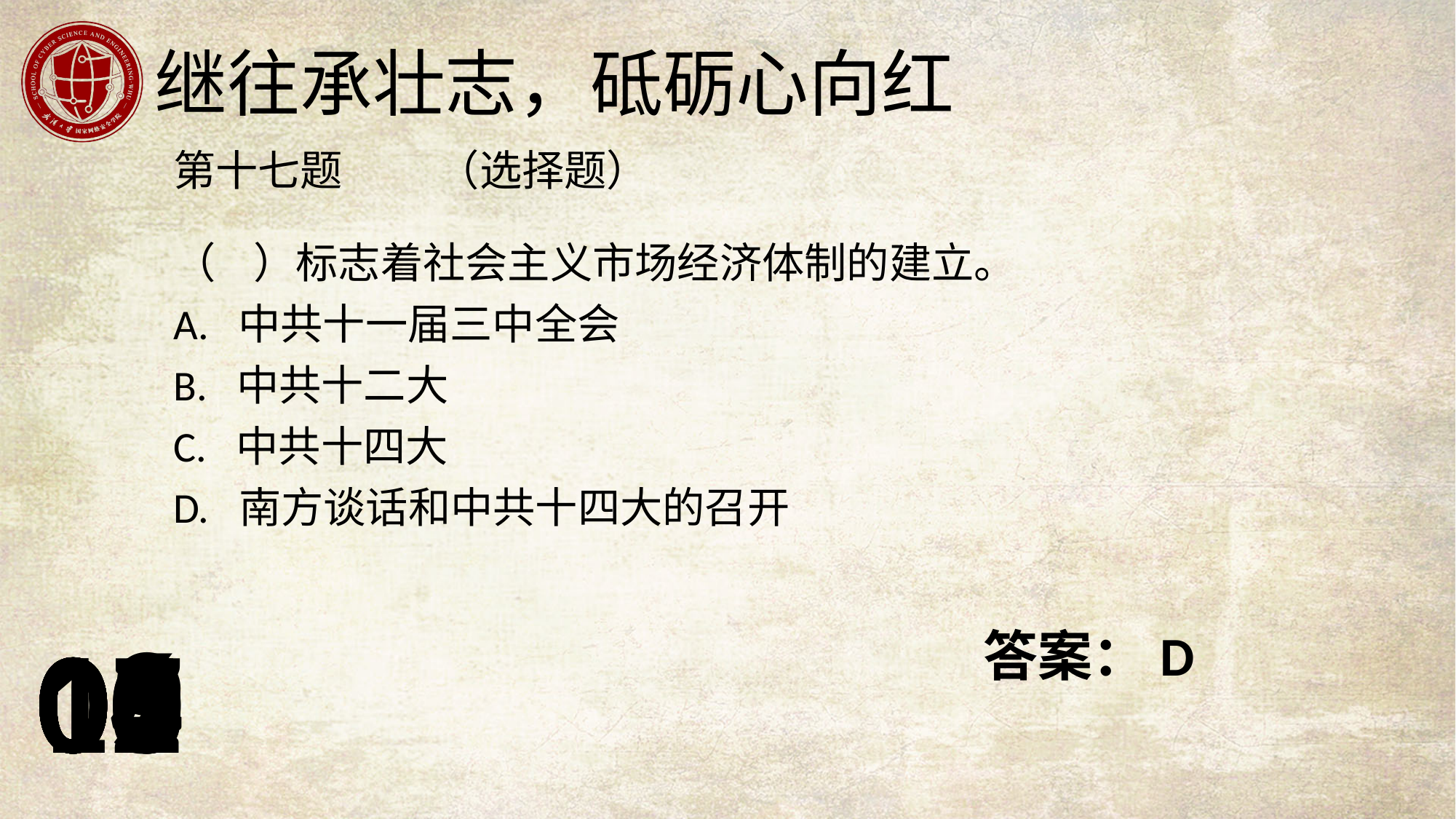

第十七题          （选择题）
（    ）标志着社会主义市场经济体制的建立。
A.  中共十一届三中全会
B.  中共十二大
C.  中共十四大
D.  南方谈话和中共十四大的召开
答案：D